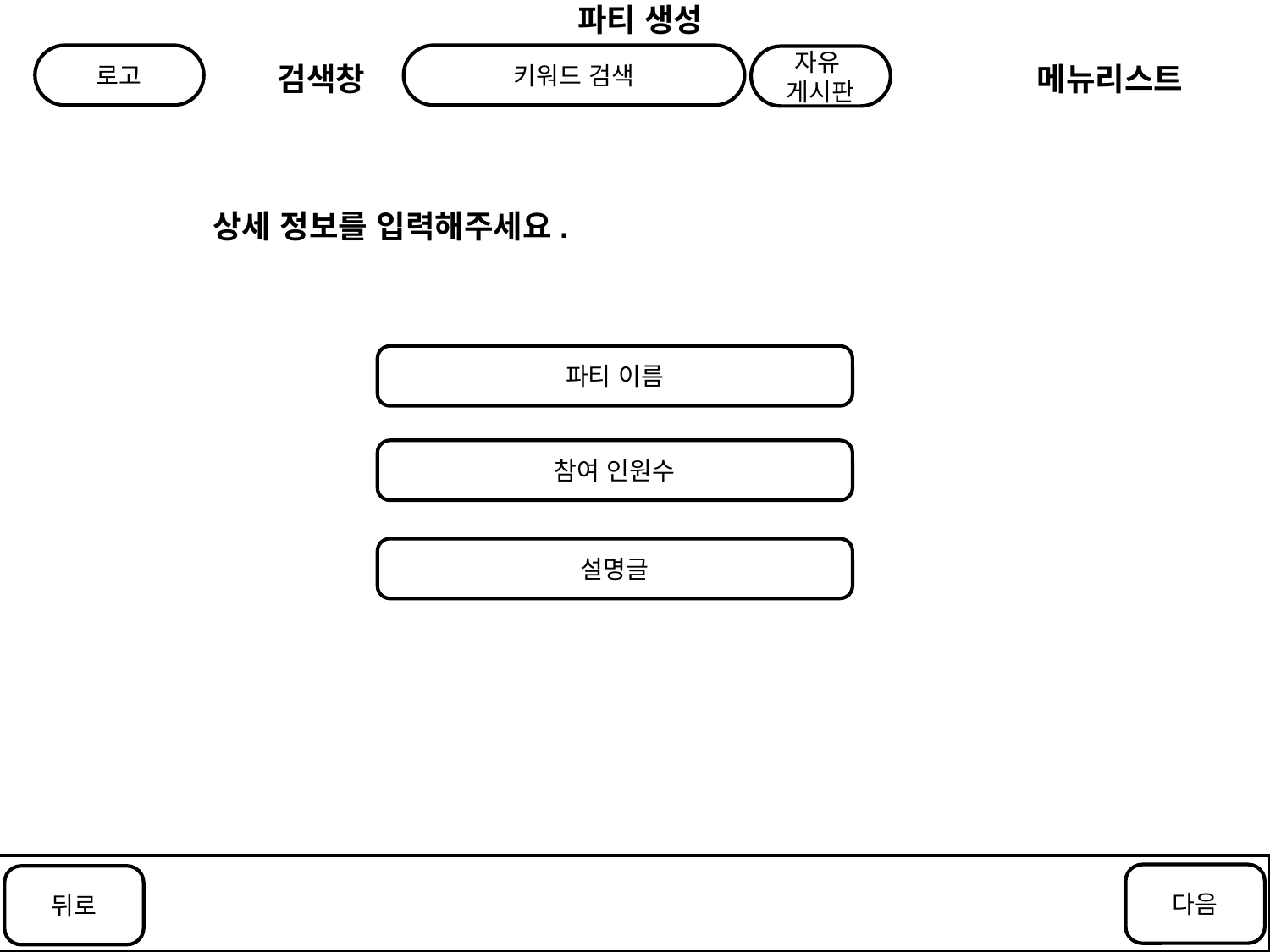

파티 생성
로고
키워드 검색
자유
게시판
검색창
메뉴리스트
상세 정보를 입력해주세요.
파티 이름
참여 인원수
설명글

다음
뒤로